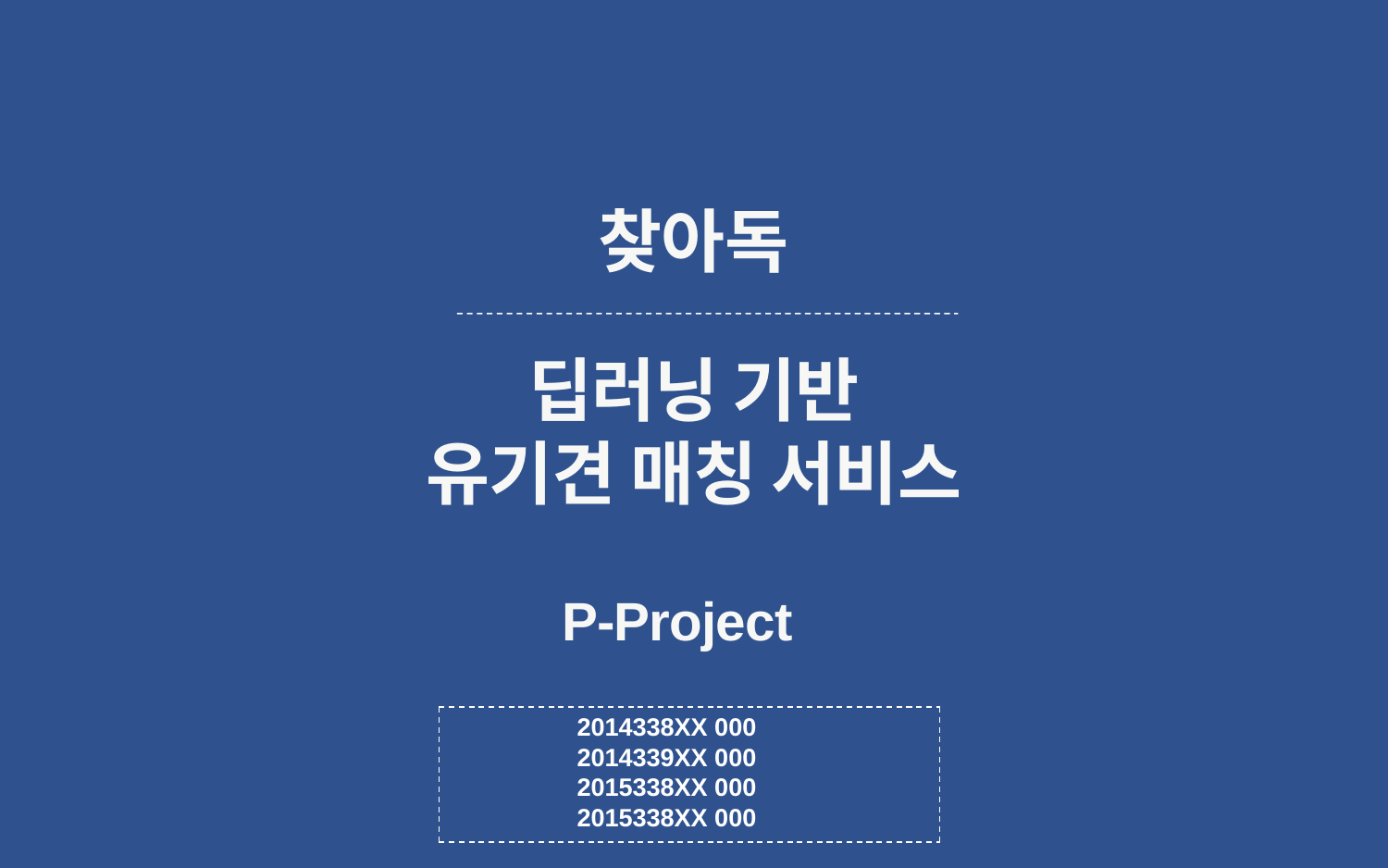

찾아독
딥러닝 기반
유기견 매칭 서비스
P-Project

 2014338XX 000
 2014339XX 000
 2015338XX 000
 2015338XX 000